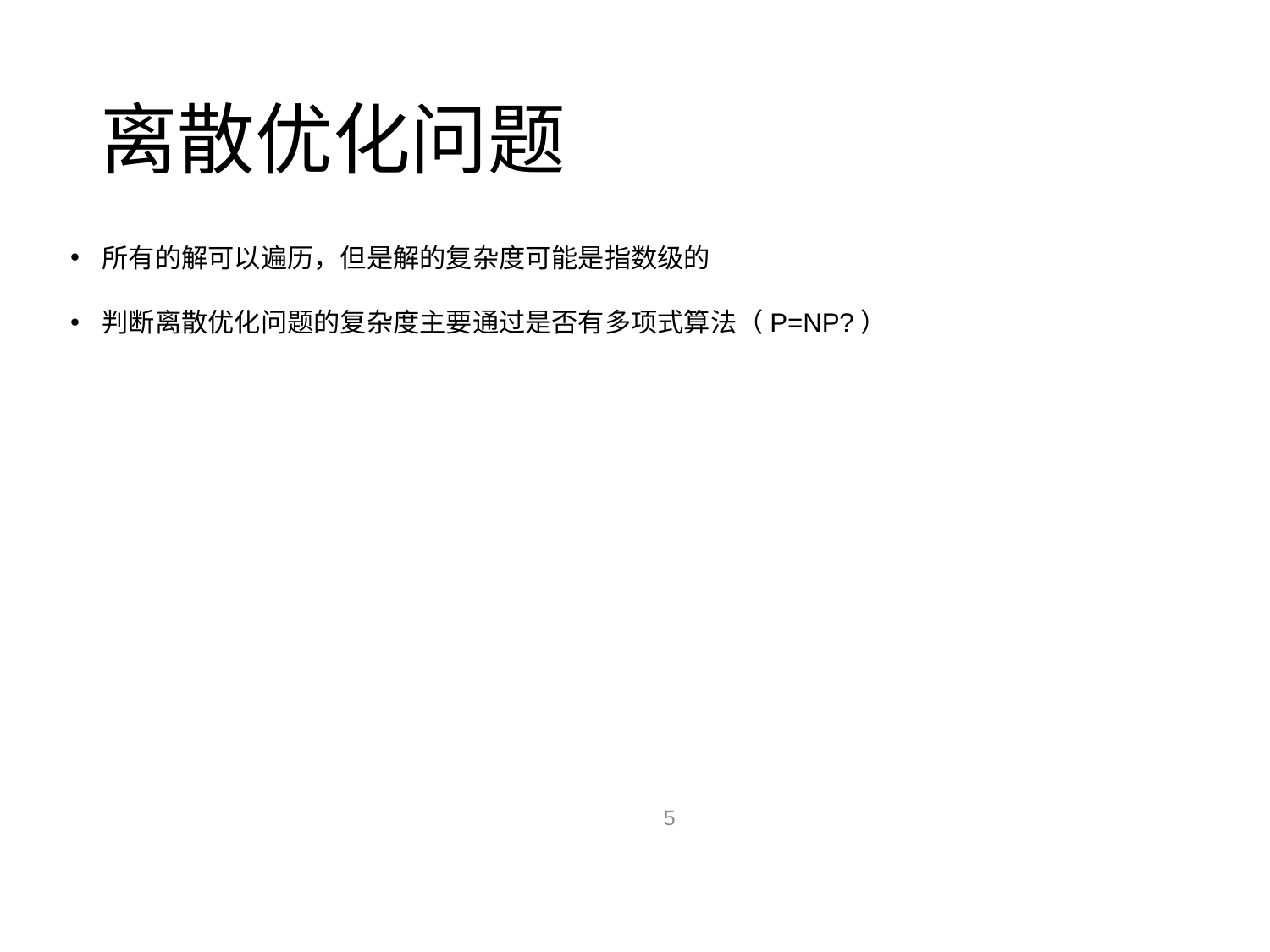

# 离散优化问题
所有的解可以遍历，但是解的复杂度可能是指数级的
判断离散优化问题的复杂度主要通过是否有多项式算法（P=NP?）
5